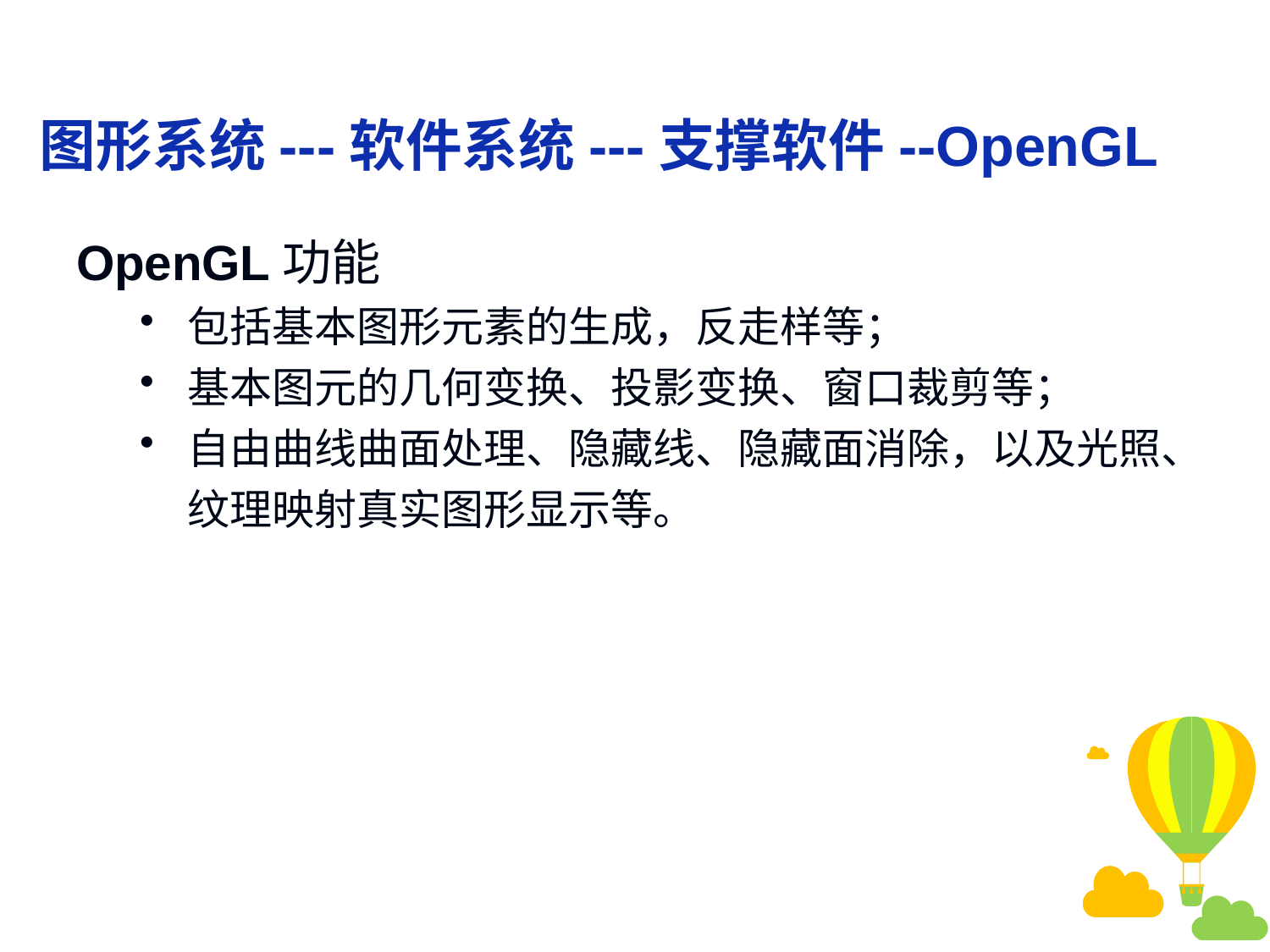

图形系统---软件系统---支撑软件--OpenGL
OpenGL功能
包括基本图形元素的生成，反走样等；
基本图元的几何变换、投影变换、窗口裁剪等；
自由曲线曲面处理、隐藏线、隐藏面消除，以及光照、纹理映射真实图形显示等。